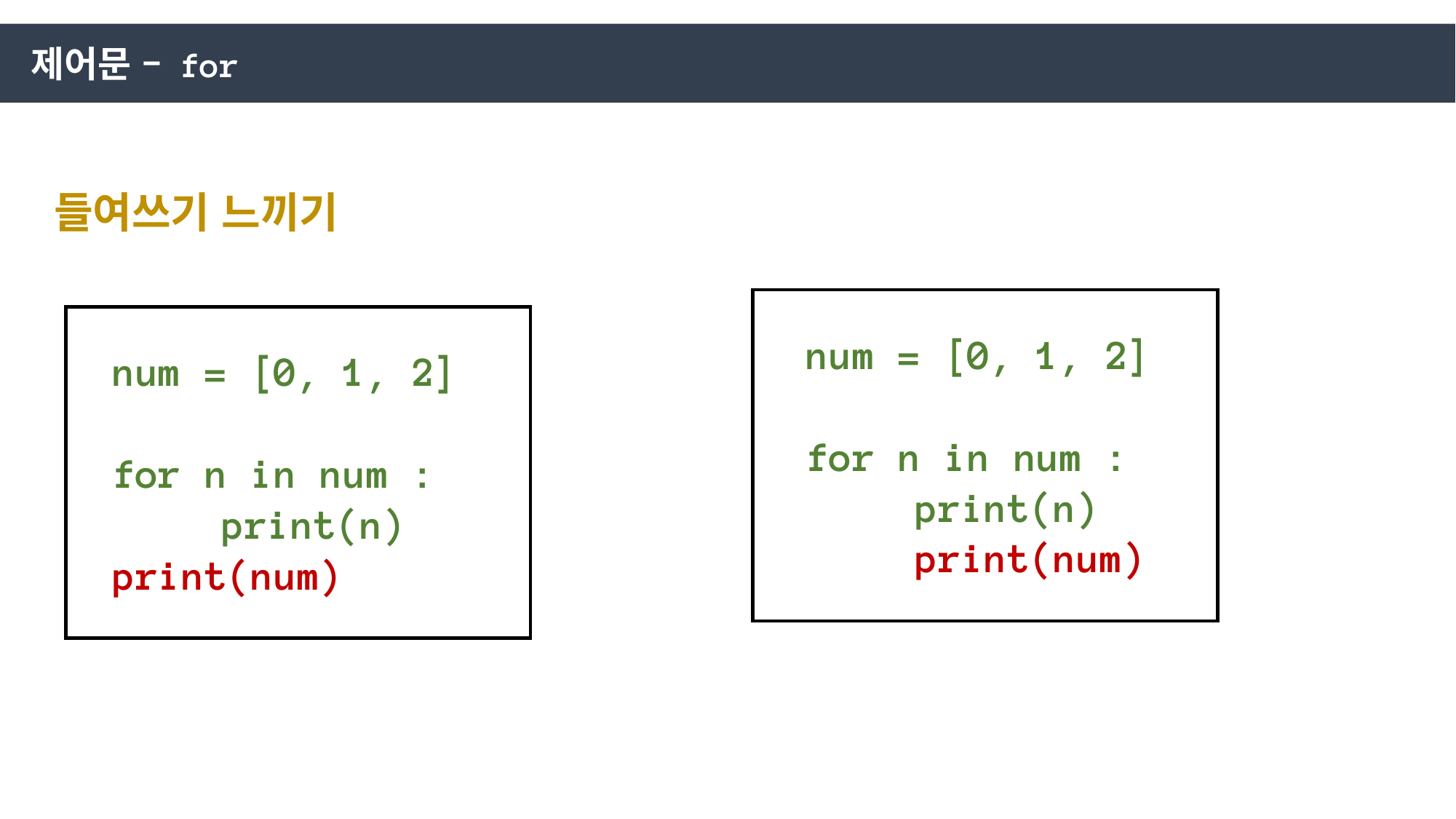

제어문 – for

들여쓰기 느끼기

num = [0, 1, 2]

for n in num :
	print(n)
	print(num)
num = [0, 1, 2]

for n in num :
	print(n)
print(num)